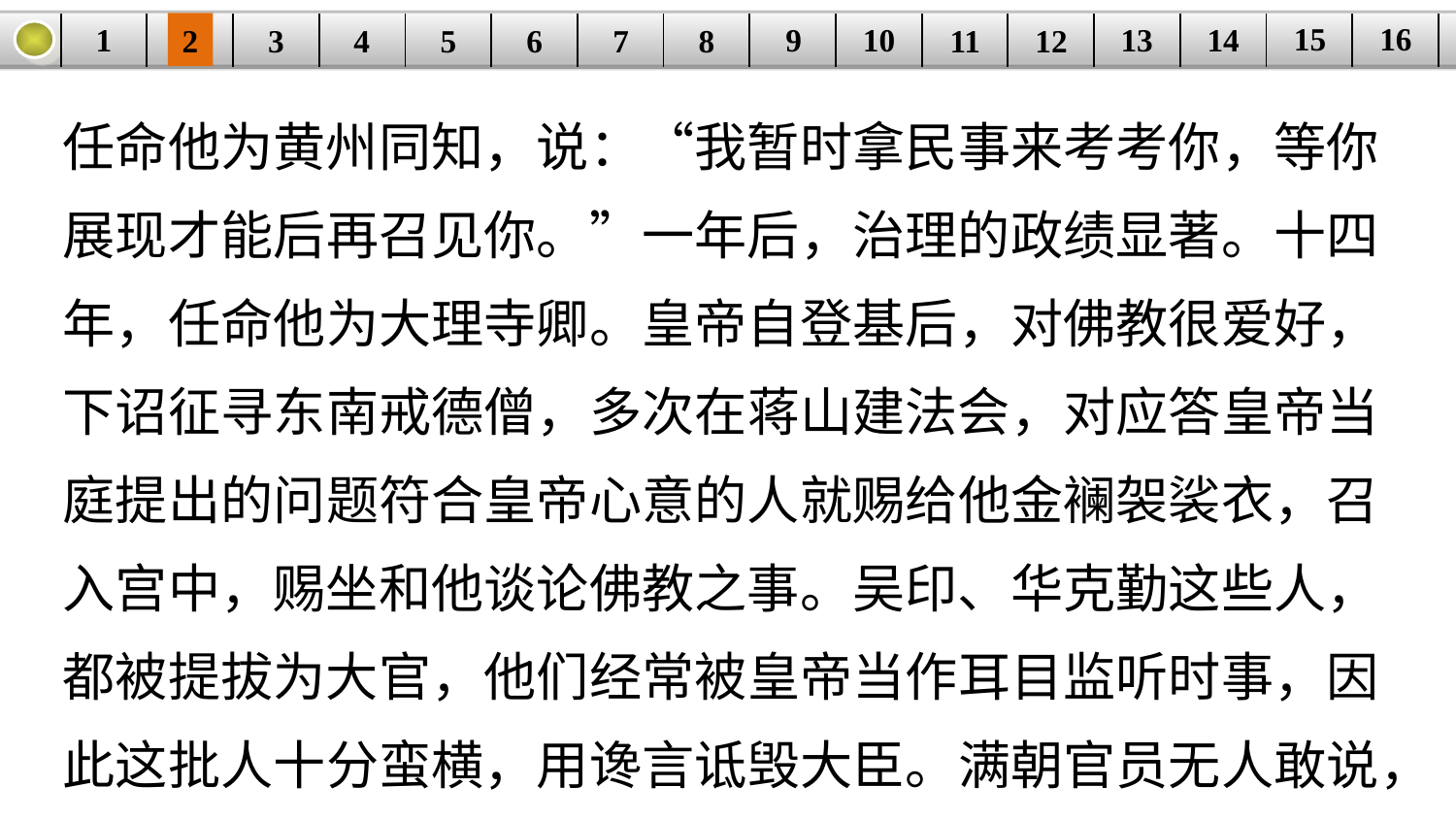

16

15
14
9
10
1
13
3
4
5
6
8
11
2
12
|  |  |  |  |  |  |  |  |  |  |  |  |  |  |  |  |
| --- | --- | --- | --- | --- | --- | --- | --- | --- | --- | --- | --- | --- | --- | --- | --- |
7

任命他为黄州同知，说：“我暂时拿民事来考考你，等你展现才能后再召见你。”一年后，治理的政绩显著。十四年，任命他为大理寺卿。皇帝自登基后，对佛教很爱好，下诏征寻东南戒德僧，多次在蒋山建法会，对应答皇帝当庭提出的问题符合皇帝心意的人就赐给他金襕袈裟衣，召入宫中，赐坐和他谈论佛教之事。吴印、华克勤这些人，都被提拔为大官，他们经常被皇帝当作耳目监听时事，因此这批人十分蛮横，用谗言诋毁大臣。满朝官员无人敢说，